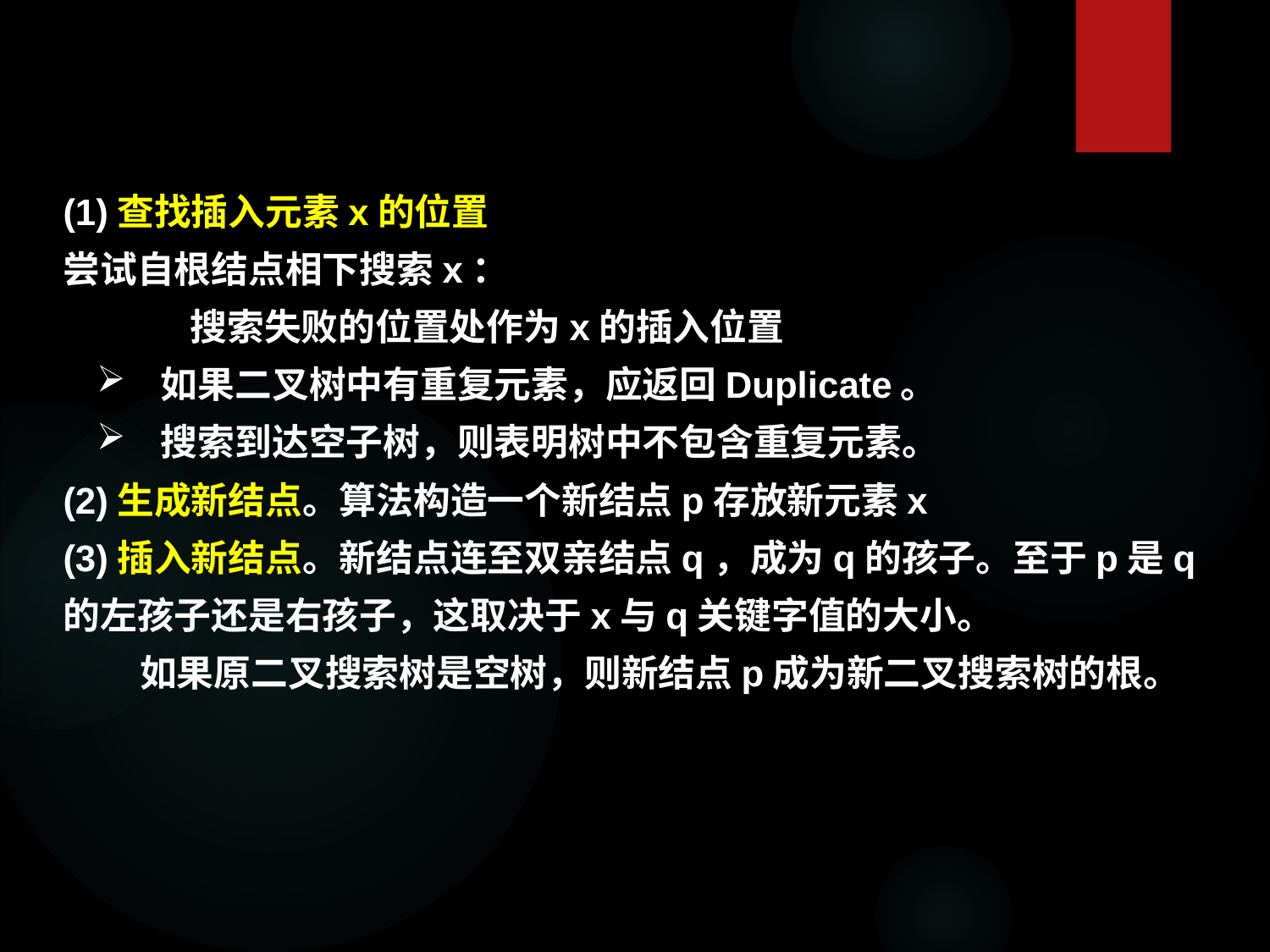

(1)查找插入元素x的位置
尝试自根结点相下搜索x：
	搜索失败的位置处作为x的插入位置
   如果二叉树中有重复元素，应返回Duplicate。
   搜索到达空子树，则表明树中不包含重复元素。
(2)生成新结点。算法构造一个新结点p存放新元素x
(3)插入新结点。新结点连至双亲结点q，成为q的孩子。至于p是q的左孩子还是右孩子，这取决于x与q关键字值的大小。
        如果原二叉搜索树是空树，则新结点p成为新二叉搜索树的根。